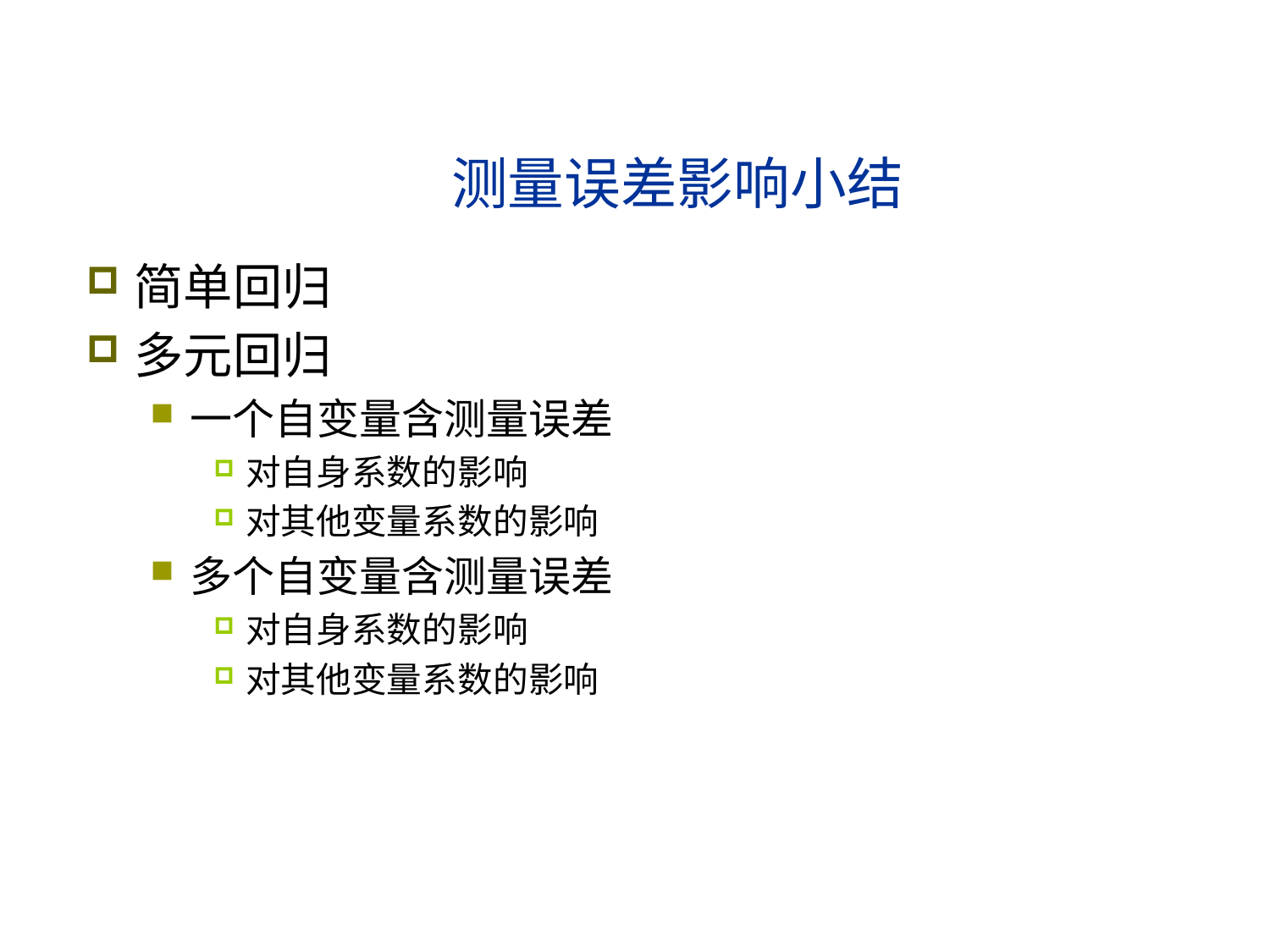

# 测量误差影响小结
简单回归
多元回归
一个自变量含测量误差
对自身系数的影响
对其他变量系数的影响
多个自变量含测量误差
对自身系数的影响
对其他变量系数的影响